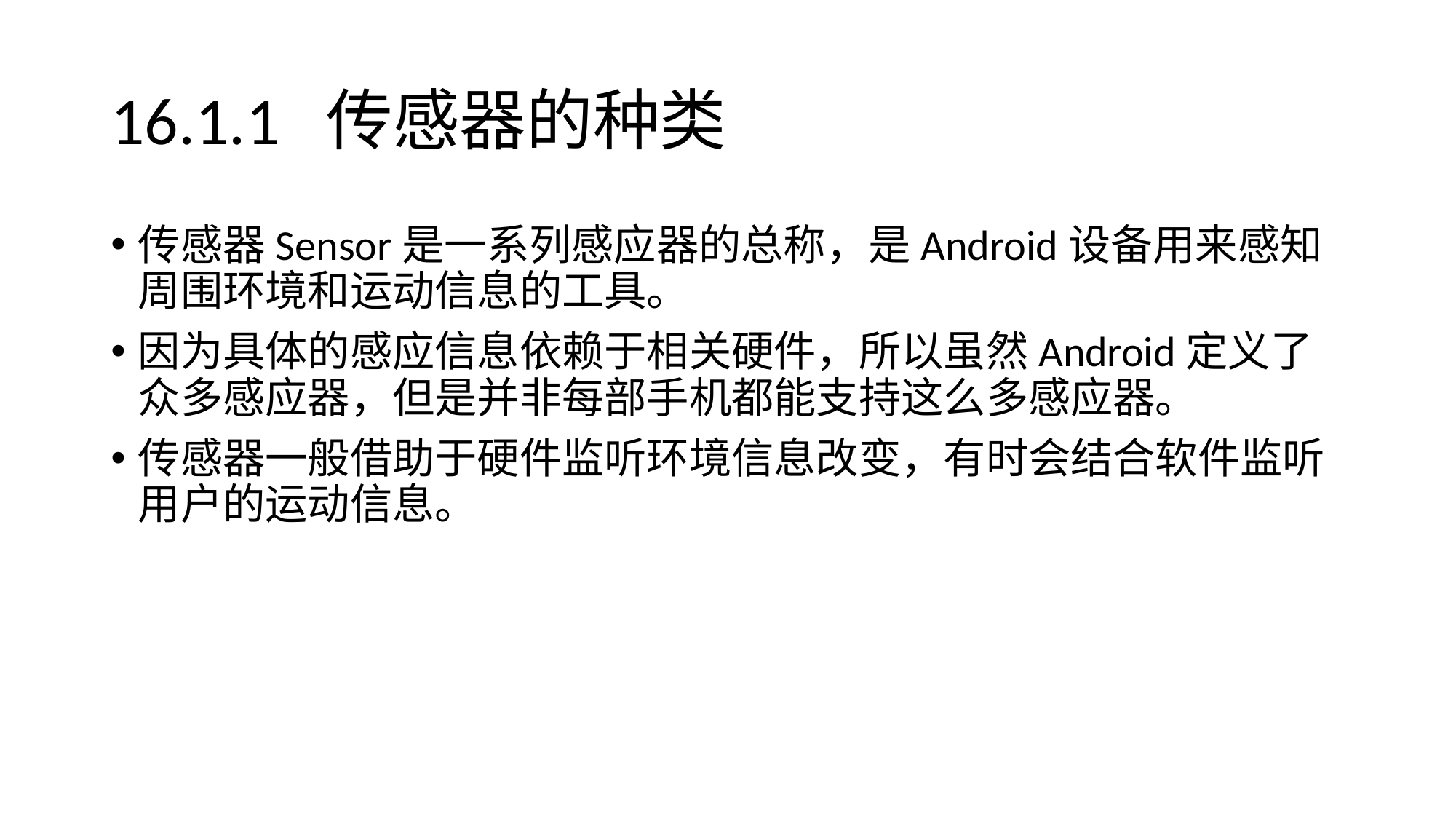

# 16.1.1  传感器的种类
传感器Sensor是一系列感应器的总称，是Android设备用来感知周围环境和运动信息的工具。
因为具体的感应信息依赖于相关硬件，所以虽然Android定义了众多感应器，但是并非每部手机都能支持这么多感应器。
传感器一般借助于硬件监听环境信息改变，有时会结合软件监听用户的运动信息。